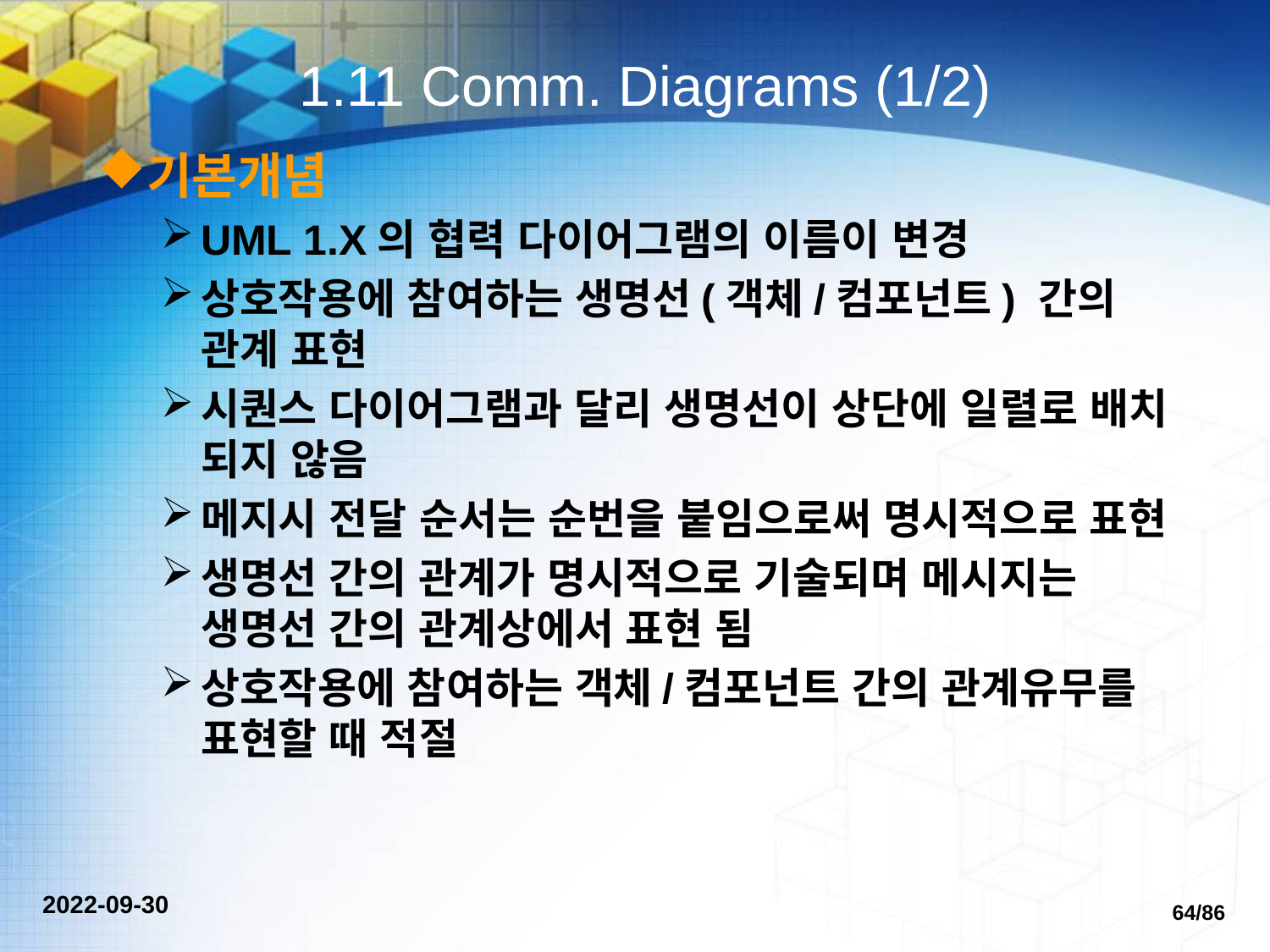

# 1.11 Comm. Diagrams (1/2)
기본개념
UML 1.X의 협력 다이어그램의 이름이 변경
상호작용에 참여하는 생명선(객체/컴포넌트) 간의 관계 표현
시퀀스 다이어그램과 달리 생명선이 상단에 일렬로 배치 되지 않음
메지시 전달 순서는 순번을 붙임으로써 명시적으로 표현
생명선 간의 관계가 명시적으로 기술되며 메시지는 생명선 간의 관계상에서 표현 됨
상호작용에 참여하는 객체/컴포넌트 간의 관계유무를 표현할 때 적절
2022-09-30
64/86